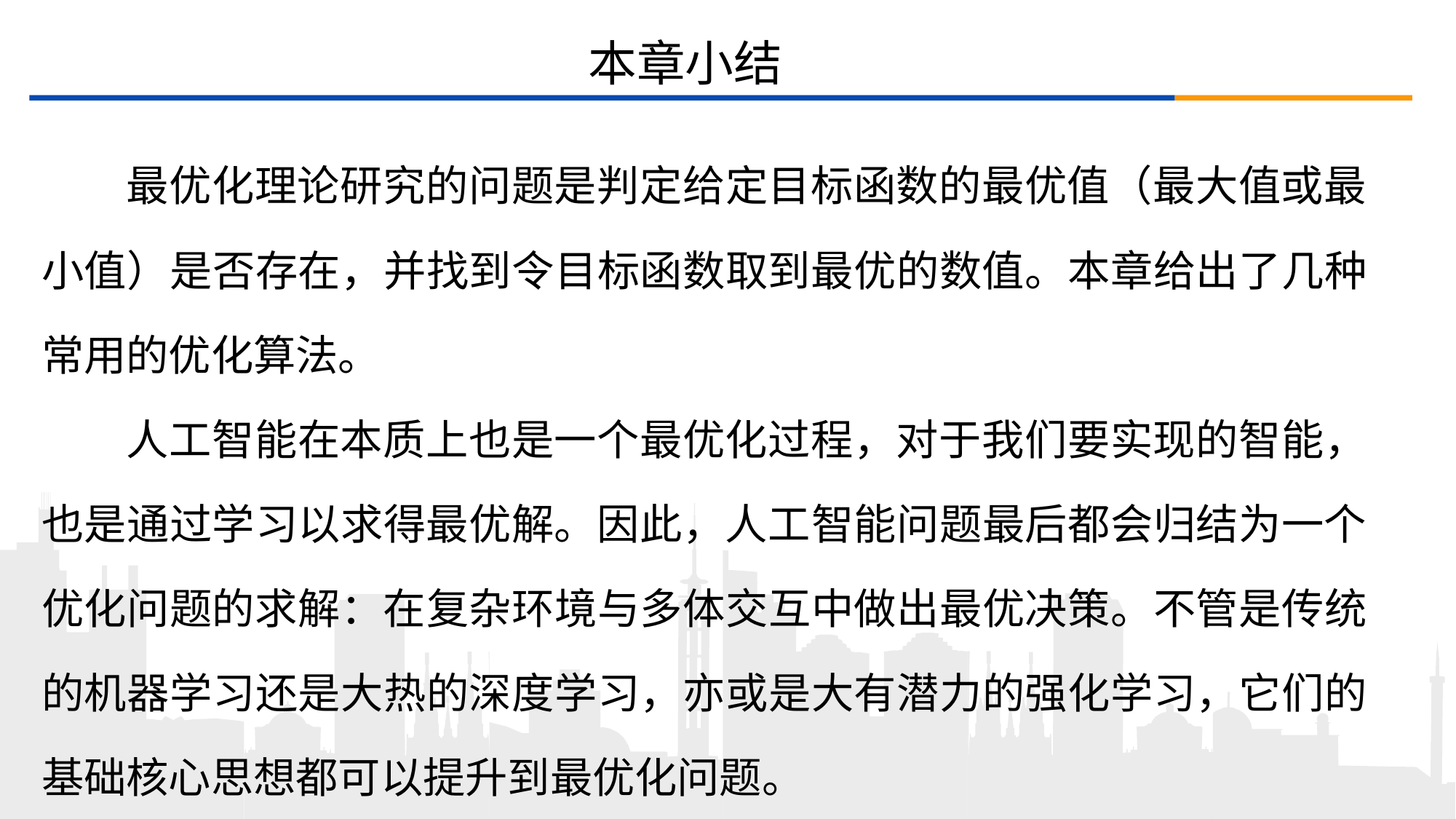

# 本章小结
最优化理论研究的问题是判定给定目标函数的最优值（最大值或最小值）是否存在，并找到令目标函数取到最优的数值。本章给出了几种常用的优化算法。
人工智能在本质上也是一个最优化过程，对于我们要实现的智能，也是通过学习以求得最优解。因此，人工智能问题最后都会归结为一个优化问题的求解：在复杂环境与多体交互中做出最优决策。不管是传统的机器学习还是大热的深度学习，亦或是大有潜力的强化学习，它们的基础核心思想都可以提升到最优化问题。